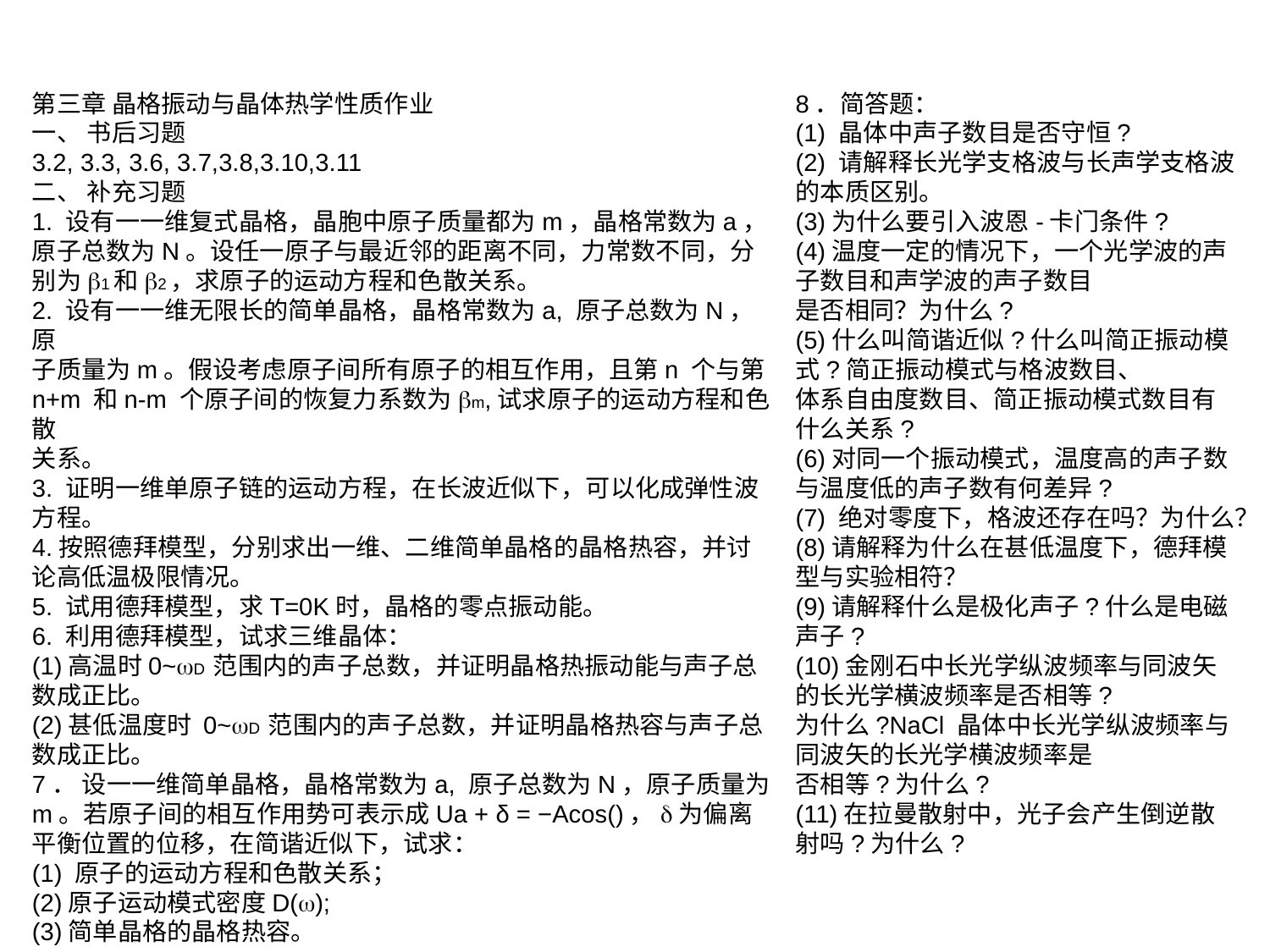

第三章 晶格振动与晶体热学性质作业
一、 书后习题
3.2, 3.3, 3.6, 3.7,3.8,3.10,3.11
二、 补充习题
1. 设有一一维复式晶格，晶胞中原子质量都为m，晶格常数为a，
原子总数为N。设任一原子与最近邻的距离不同，力常数不同，分
别为β1和β2，求原子的运动方程和色散关系。
2. 设有一一维无限长的简单晶格，晶格常数为a, 原子总数为N，原
子质量为m。假设考虑原子间所有原子的相互作用，且第n 个与第
n+m 和n-m 个原子间的恢复力系数为βm,试求原子的运动方程和色散
关系。
3. 证明一维单原子链的运动方程，在长波近似下，可以化成弹性波
方程。
4.按照德拜模型，分别求出一维、二维简单晶格的晶格热容，并讨
论高低温极限情况。
5. 试用德拜模型，求T=0K时，晶格的零点振动能。
6. 利用德拜模型，试求三维晶体：
(1)高温时0~ωD 范围内的声子总数，并证明晶格热振动能与声子总
数成正比。
(2)甚低温度时 0~ωD 范围内的声子总数，并证明晶格热容与声子总
数成正比。
7． 设一一维简单晶格，晶格常数为a, 原子总数为N，原子质量为
m。若原子间的相互作用势可表示成Ua + δ = −Acos()，δ为偏离
平衡位置的位移，在简谐近似下，试求：
(1) 原子的运动方程和色散关系；
(2)原子运动模式密度D(ω);
(3)简单晶格的晶格热容。
8．简答题：
(1) 晶体中声子数目是否守恒?
(2) 请解释长光学支格波与长声学支格波的本质区别。
(3)为什么要引入波恩-卡门条件?
(4)温度一定的情况下，一个光学波的声子数目和声学波的声子数目
是否相同？为什么?
(5)什么叫简谐近似?什么叫简正振动模式?简正振动模式与格波数目、
体系自由度数目、简正振动模式数目有什么关系?
(6)对同一个振动模式，温度高的声子数与温度低的声子数有何差异?
(7) 绝对零度下，格波还存在吗？为什么？
(8)请解释为什么在甚低温度下，德拜模型与实验相符？
(9)请解释什么是极化声子?什么是电磁声子?
(10)金刚石中长光学纵波频率与同波矢的长光学横波频率是否相等?
为什么?NaCl 晶体中长光学纵波频率与同波矢的长光学横波频率是
否相等?为什么?
(11)在拉曼散射中，光子会产生倒逆散射吗?为什么?